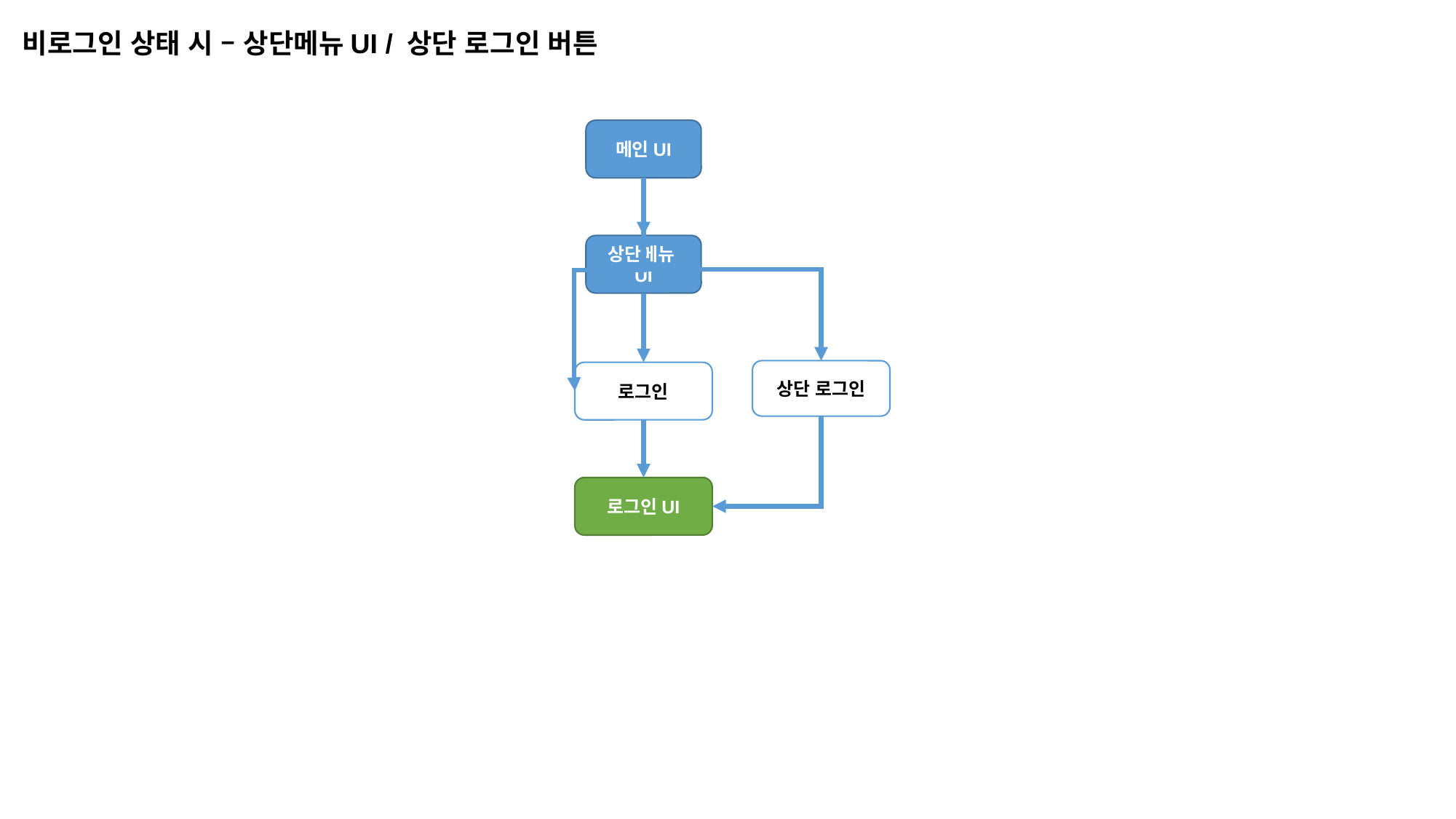

비로그인 상태 시 – 상단메뉴UI / 상단 로그인 버튼
메인UI
상단메뉴UI
상단 로그인
로그인
로그인UI